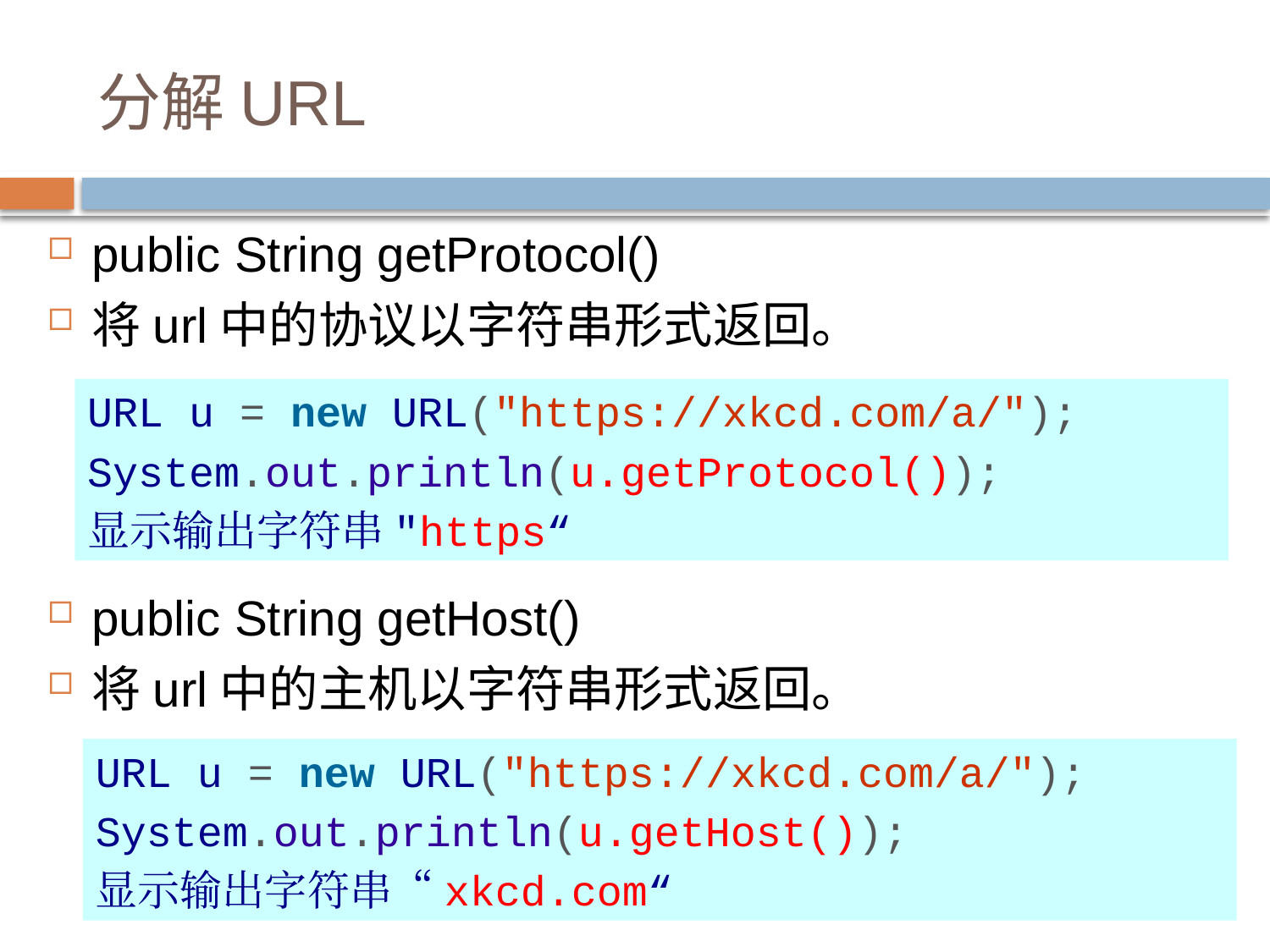

# 分解URL

public String getProtocol()
将url中的协议以字符串形式返回。

public String getHost()
将url中的主机以字符串形式返回。
URL u = new URL("https://xkcd.com/a/");
System.out.println(u.getProtocol());
显示输出字符串"https“
URL u = new URL("https://xkcd.com/a/");
System.out.println(u.getHost());
显示输出字符串“xkcd.com“